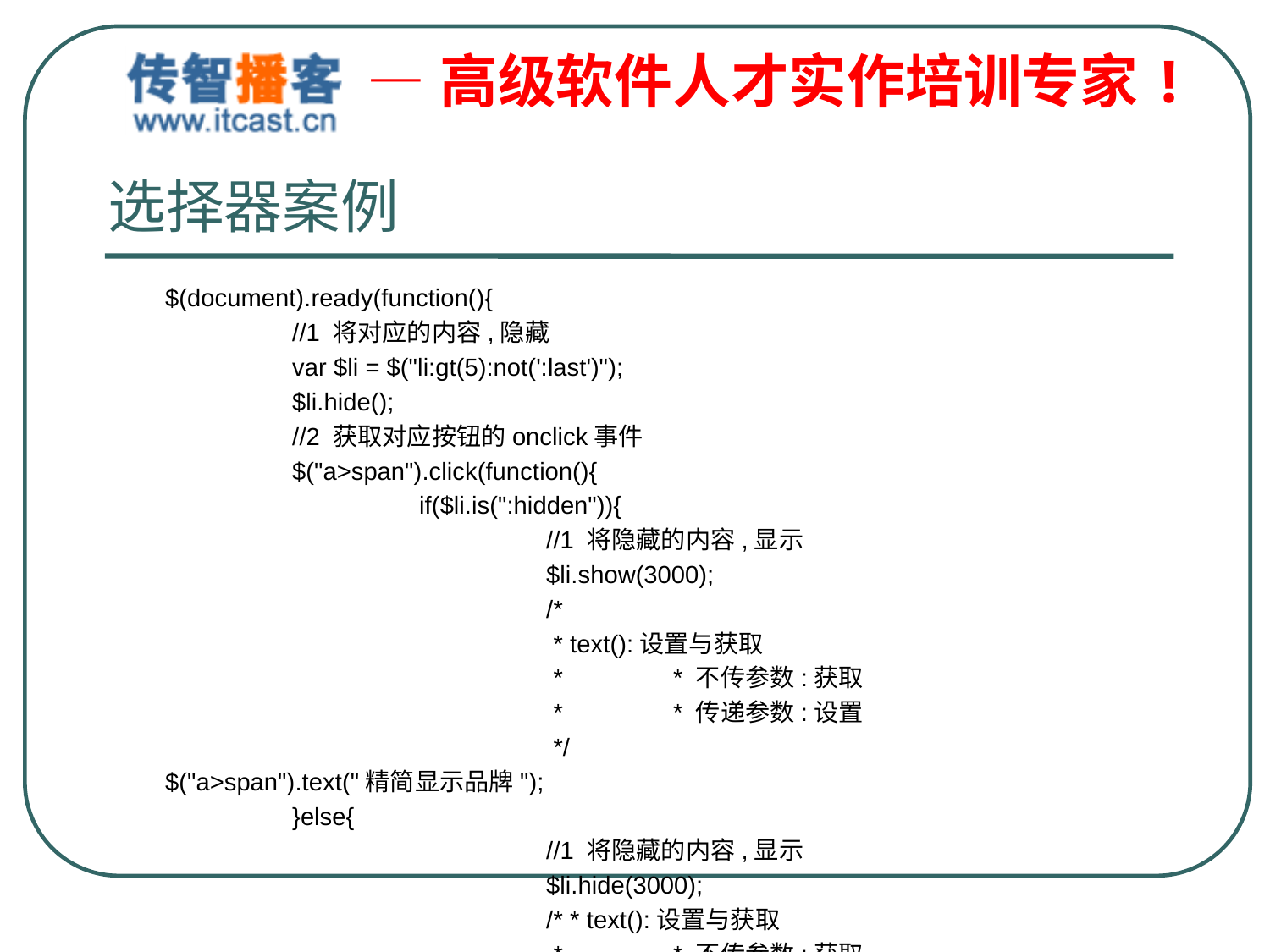

# 选择器案例
	$(document).ready(function(){
		//1 将对应的内容,隐藏
		var $li = $("li:gt(5):not(':last')");
		$li.hide();
		//2 获取对应按钮的onclick事件
		$("a>span").click(function(){
			if($li.is(":hidden")){
				//1 将隐藏的内容,显示
				$li.show(3000);
				/*
				 * text():设置与获取
				 * 	* 不传参数:获取
				 * 	* 传递参数:设置
				 */
	$("a>span").text("精简显示品牌");
		}else{
				//1 将隐藏的内容,显示
				$li.hide(3000);
				/* * text():设置与获取
				 * 	* 不传参数:获取
				 * 	* 传递参数:设置
				 */
				$("a>span").text("显示全部品牌");
			}
			//禁止页面自动刷新
			return false;
		});

	});